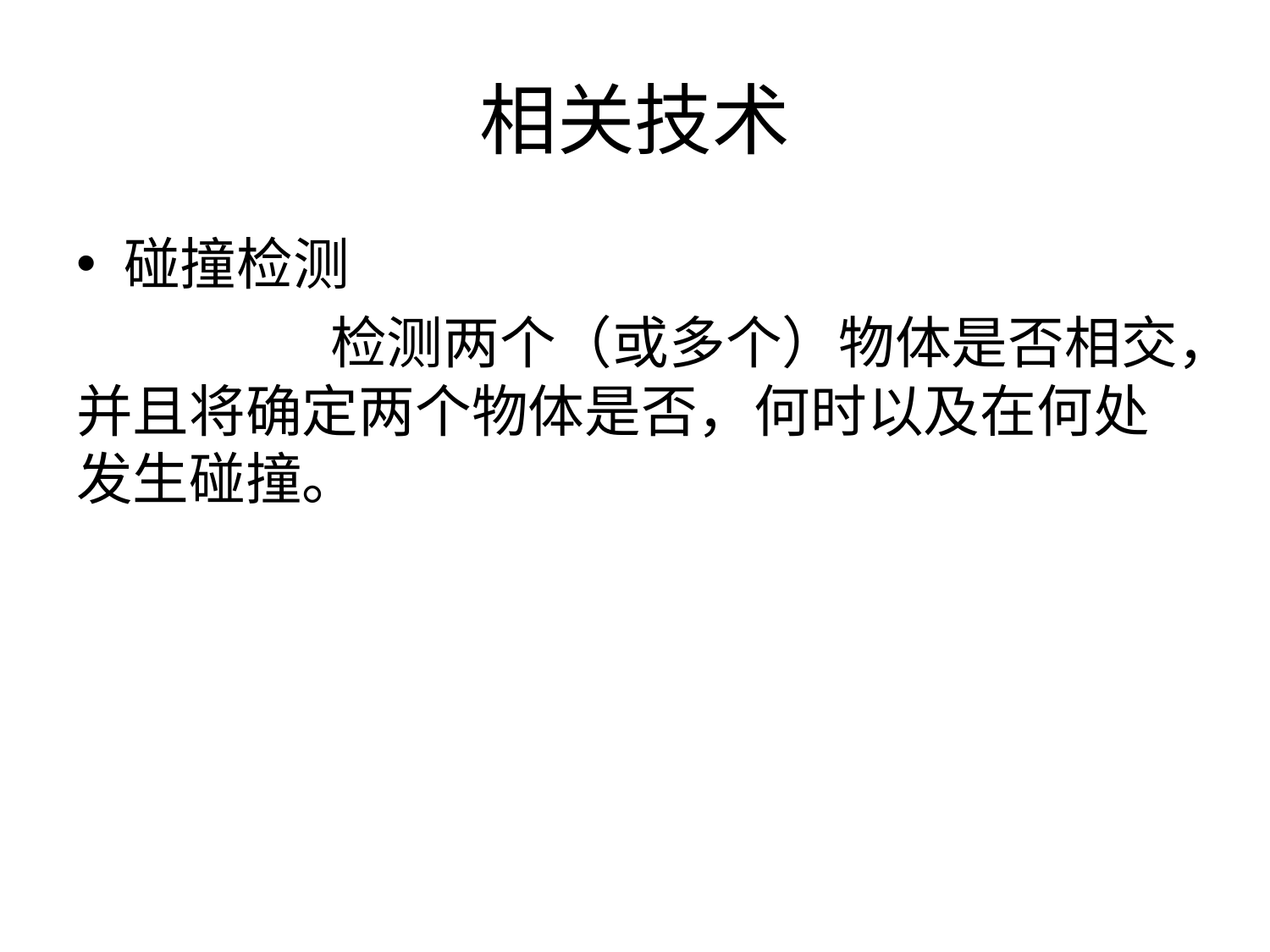

# 相关技术
碰撞检测
		检测两个（或多个）物体是否相交，并且将确定两个物体是否，何时以及在何处发生碰撞。